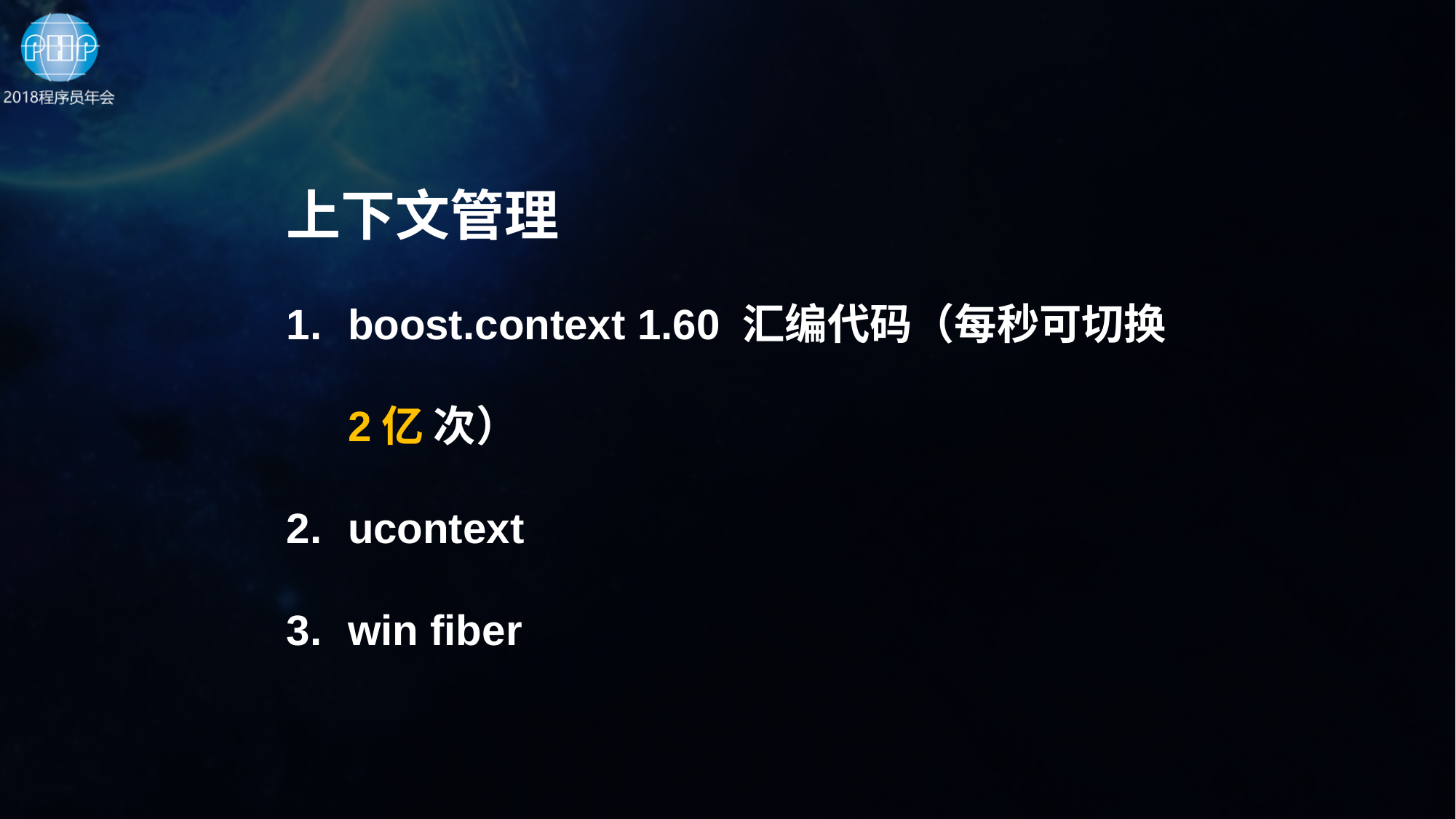

上下文管理
boost.context 1.60 汇编代码（每秒可切换 2亿 次）
ucontext
win fiber